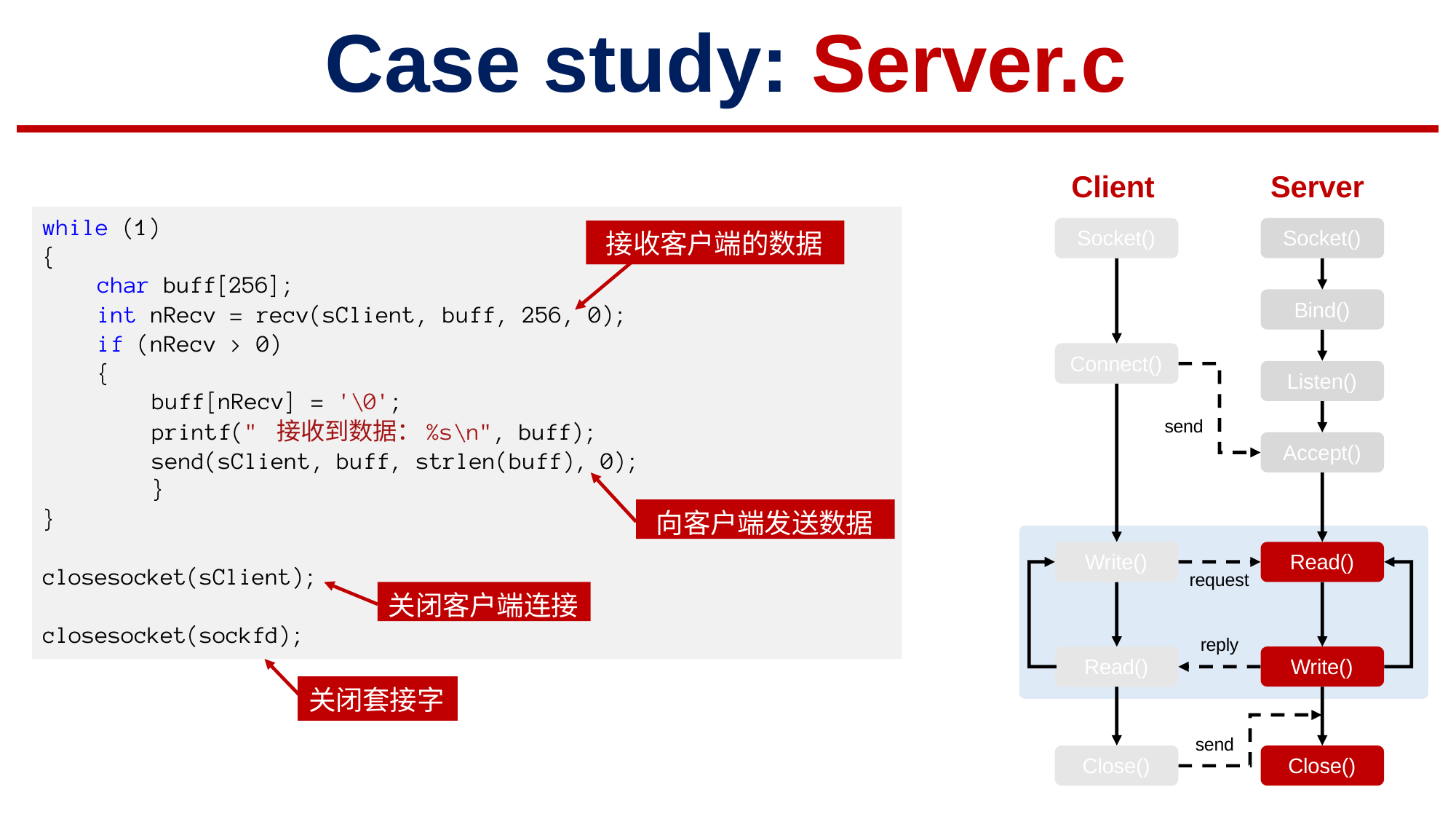

# Case study: Server.c
Client
Socket()
Server
Socket()

while (1)
{
char buff[256];

接收客户端的数据

Bind()
int nRecv = recv(sClient, buff, 256, 0); if (nRecv > 0)
{
buff[nRecv] = '\0';
printf(" 接收到数据：%s\n", buff); send(sClient, buff, strlen(buff), 0);
}
Connect()

Listen()
send

Accept()
向客户端发送数据
}

Write()
Read()
closesocket(sClient);
request
关闭客户端连接

closesocket(sockfd);
reply

Read()
Write()

关闭套接字
send

Close()
Close()